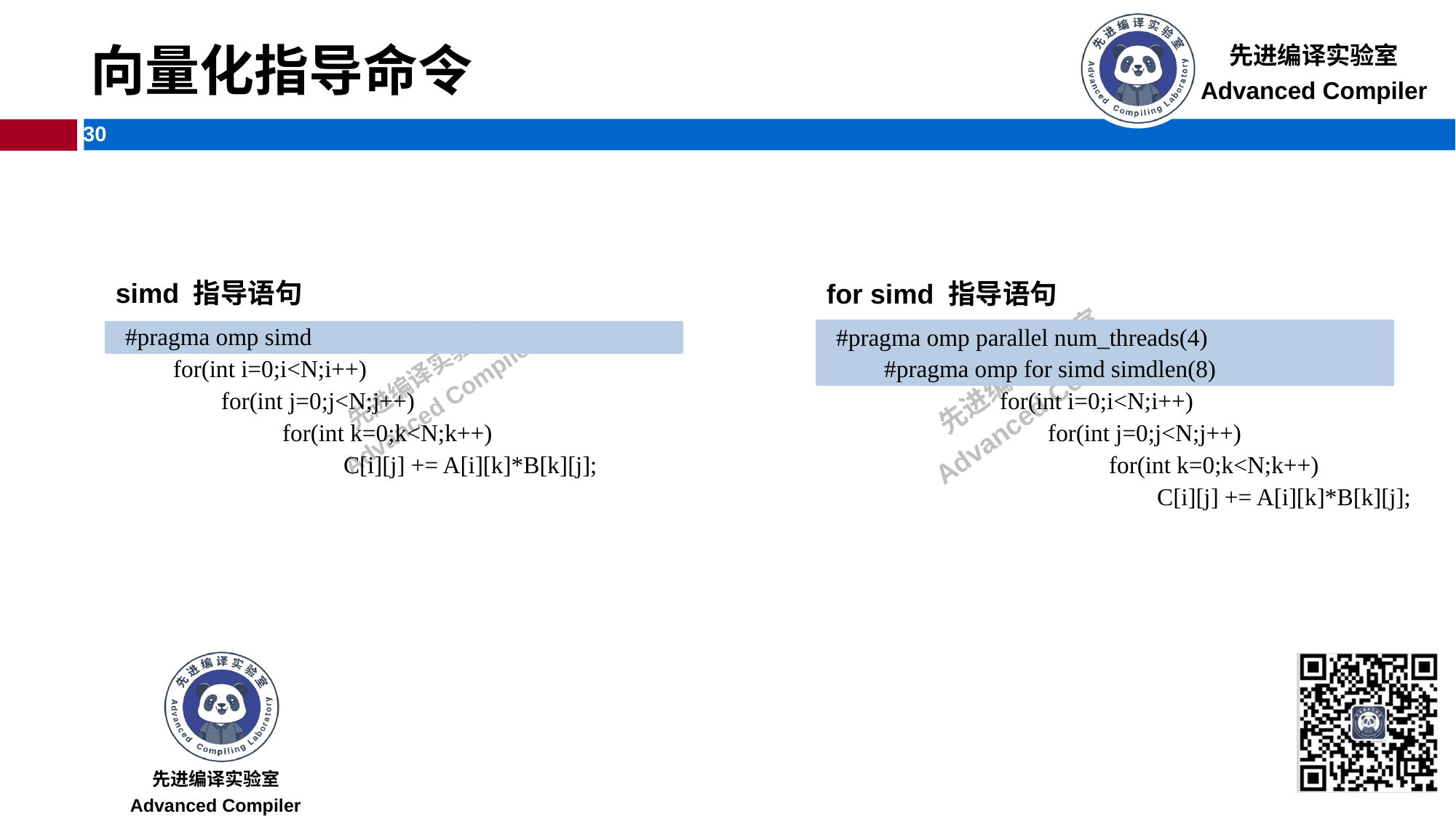

# 向量化指导命令
simd 指导语句
for simd 指导语句
#pragma omp simd
        for(int i=0;i<N;i++)
                for(int j=0;j<N;j++)
	        for(int k=0;k<N;k++)
		C[i][j] += A[i][k]*B[k][j];
#pragma omp parallel num_threads(4)
        #pragma omp for simd simdlen(8)
	for(int i=0;i<N;i++)
	        for(int j=0;j<N;j++)
		for(int k=0;k<N;k++)
		        C[i][j] += A[i][k]*B[k][j];